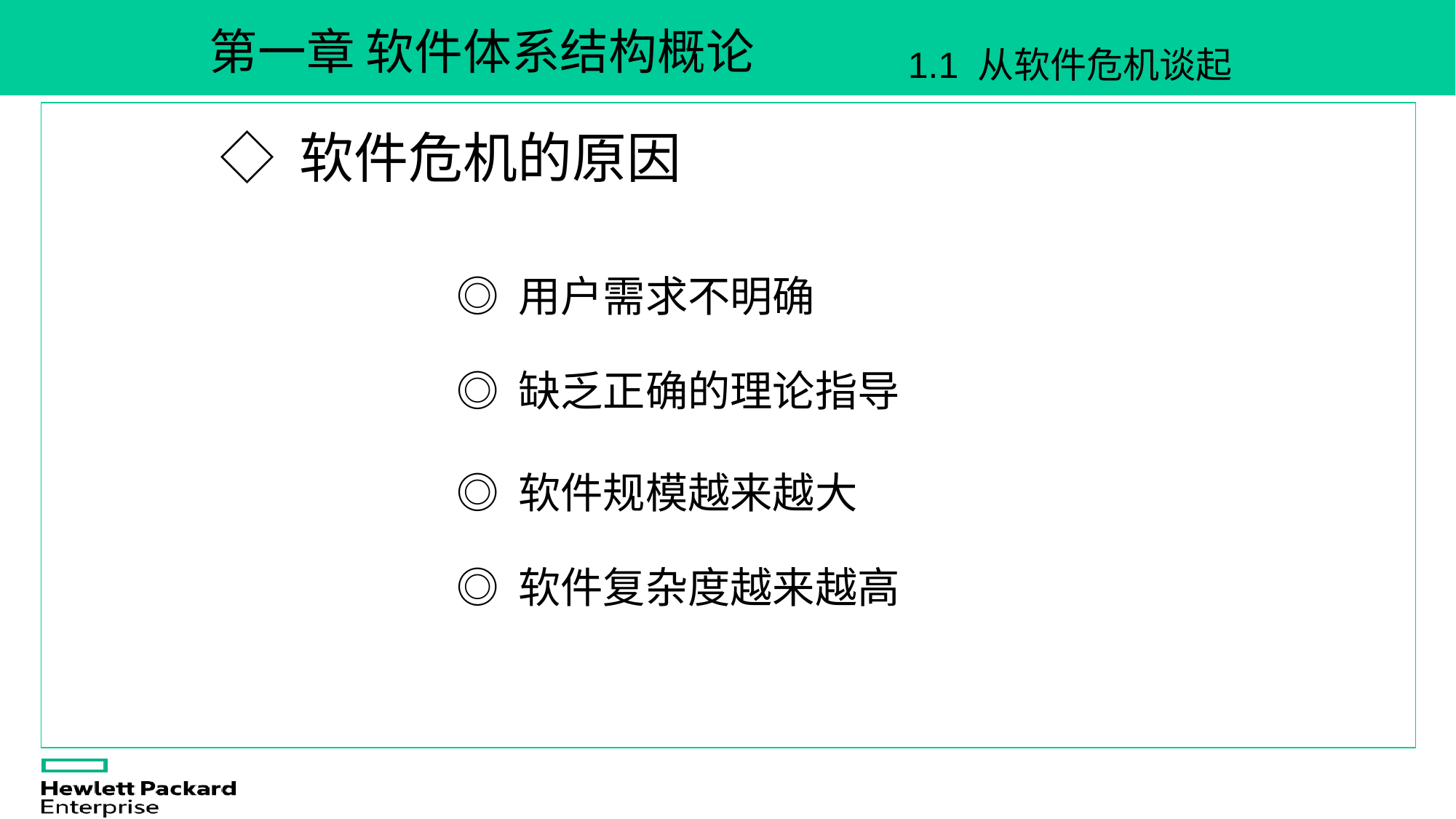

第一章 软件体系结构概论
1.1 从软件危机谈起

◇ 软件危机的原因
◎ 用户需求不明确

◎ 缺乏正确的理论指导

◎ 软件规模越来越大

◎ 软件复杂度越来越高